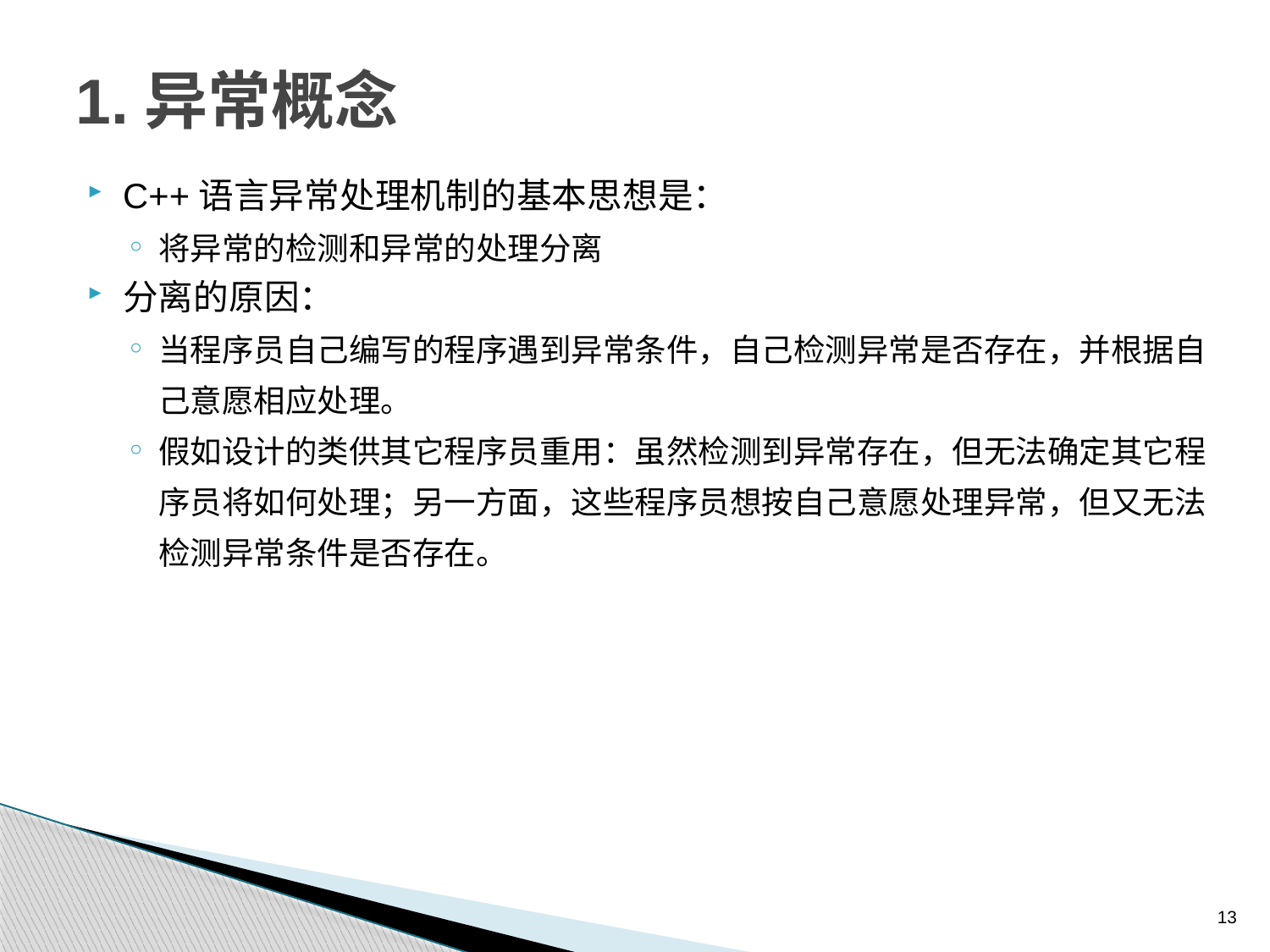

# 1.异常概念
C++语言异常处理机制的基本思想是：
将异常的检测和异常的处理分离
分离的原因：
当程序员自己编写的程序遇到异常条件，自己检测异常是否存在，并根据自己意愿相应处理。
假如设计的类供其它程序员重用：虽然检测到异常存在，但无法确定其它程序员将如何处理；另一方面，这些程序员想按自己意愿处理异常，但又无法检测异常条件是否存在。
13